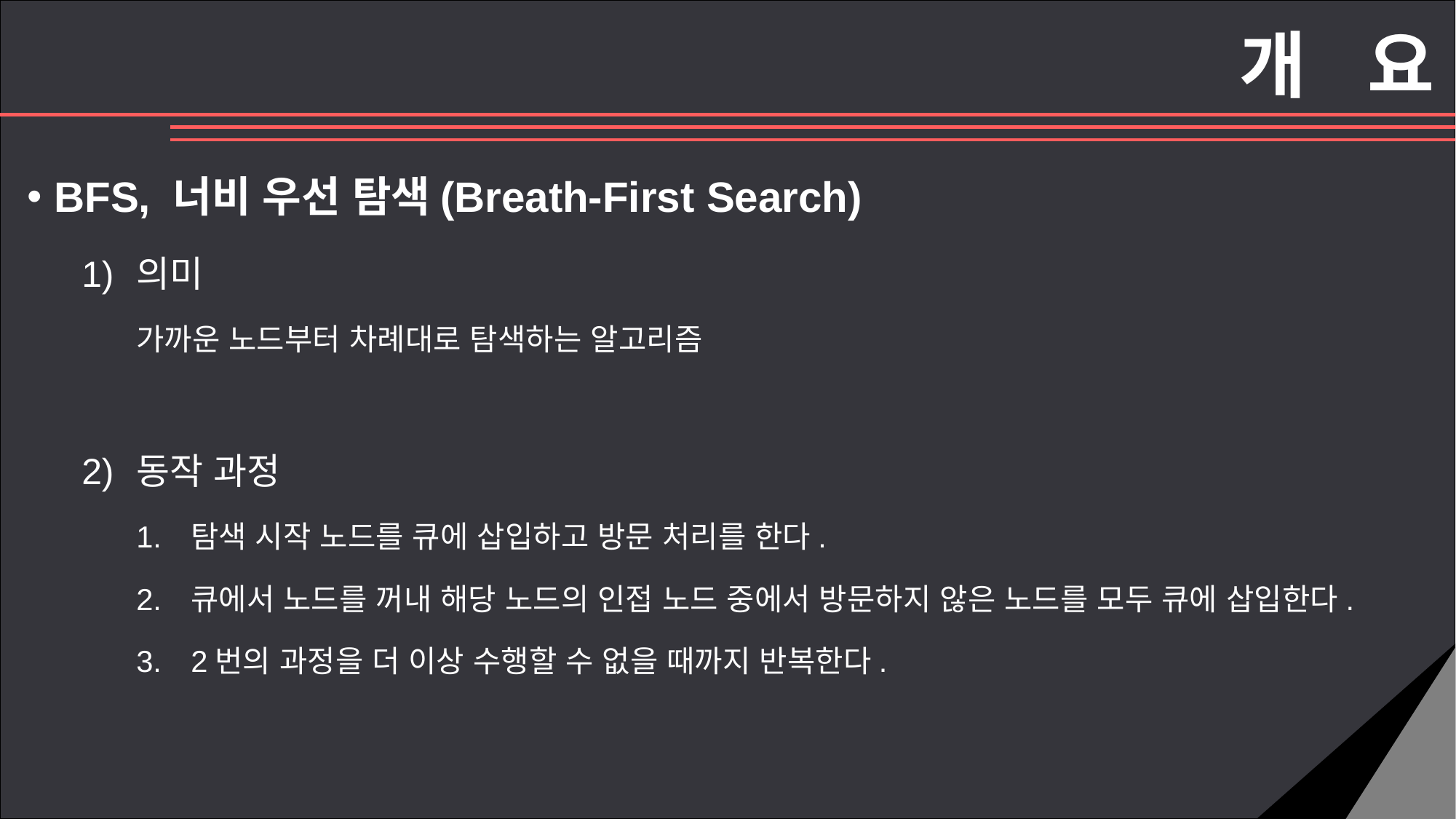

개   요
BFS, 너비 우선 탐색(Breath-First Search)
의미
가까운 노드부터 차례대로 탐색하는 알고리즘

동작 과정
탐색 시작 노드를 큐에 삽입하고 방문 처리를 한다.
큐에서 노드를 꺼내 해당 노드의 인접 노드 중에서 방문하지 않은 노드를 모두 큐에 삽입한다.
2번의 과정을 더 이상 수행할 수 없을 때까지 반복한다.